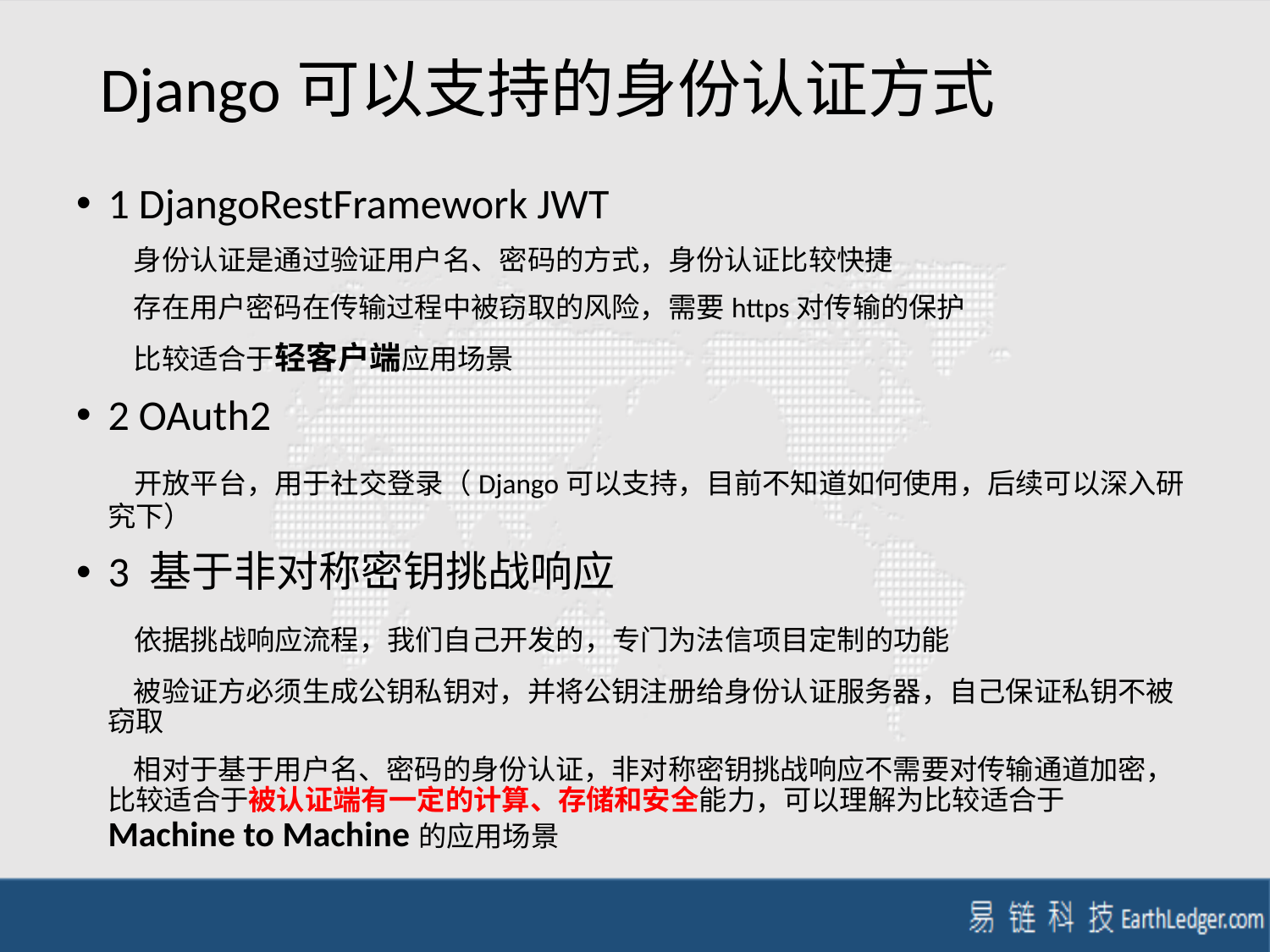

# Django可以支持的身份认证方式
1 DjangoRestFramework JWT
        身份认证是通过验证用户名、密码的方式，身份认证比较快捷
        存在用户密码在传输过程中被窃取的风险，需要https对传输的保护
        比较适合于轻客户端应用场景
2 OAuth2
     开放平台，用于社交登录（Django可以支持，目前不知道如何使用，后续可以深入研究下）
3 基于非对称密钥挑战响应
     依据挑战响应流程，我们自己开发的，专门为法信项目定制的功能
        被验证方必须生成公钥私钥对，并将公钥注册给身份认证服务器，自己保证私钥不被窃取
        相对于基于用户名、密码的身份认证，非对称密钥挑战响应不需要对传输通道加密，比较适合于被认证端有一定的计算、存储和安全能力，可以理解为比较适合于Machine to Machine的应用场景